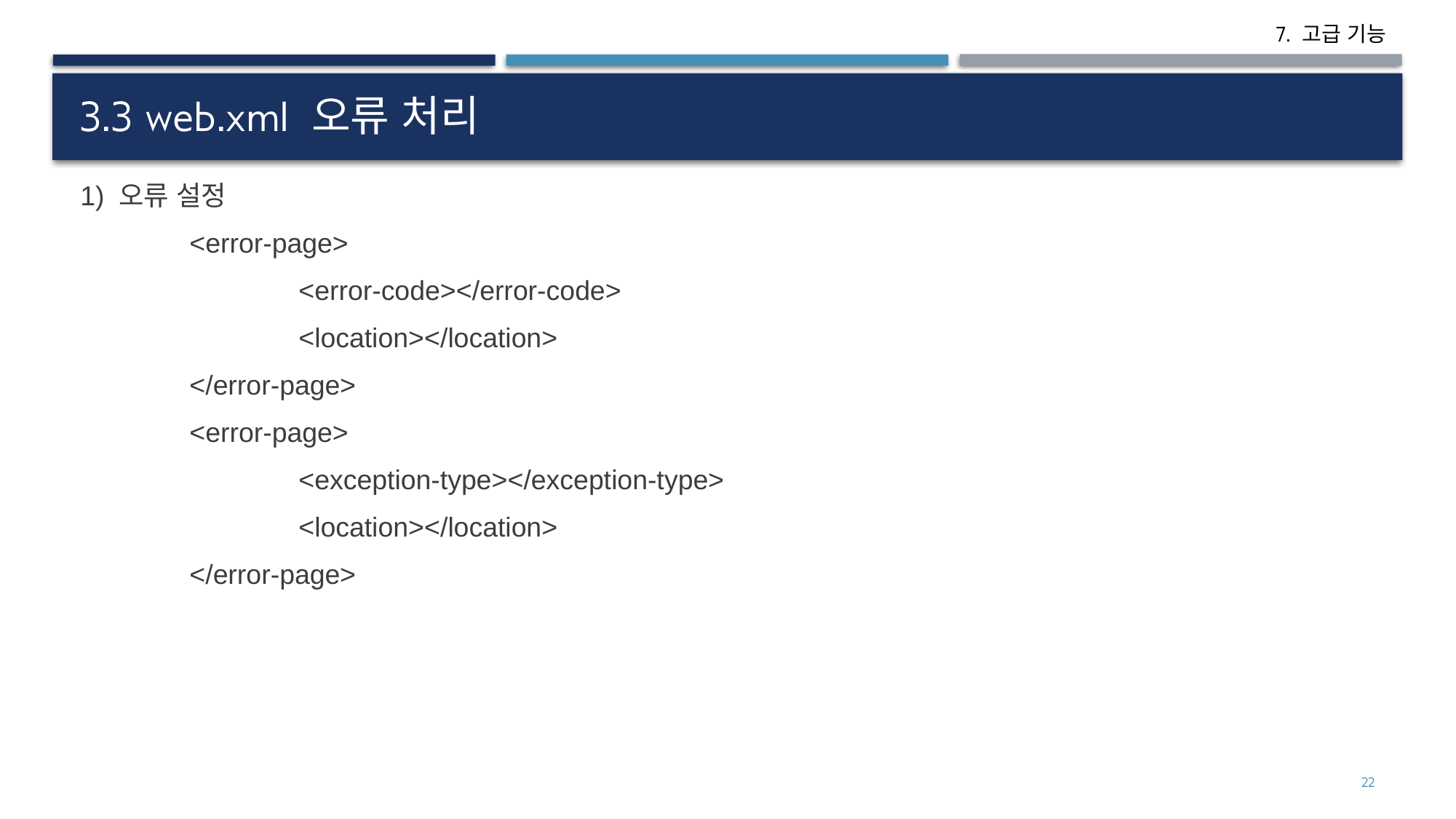

# 3.3 web.xml 오류 처리
1) 오류 설정
	<error-page>
		<error-code></error-code>
		<location></location>
	</error-page>
	<error-page>
		<exception-type></exception-type>
		<location></location>
	</error-page>
22